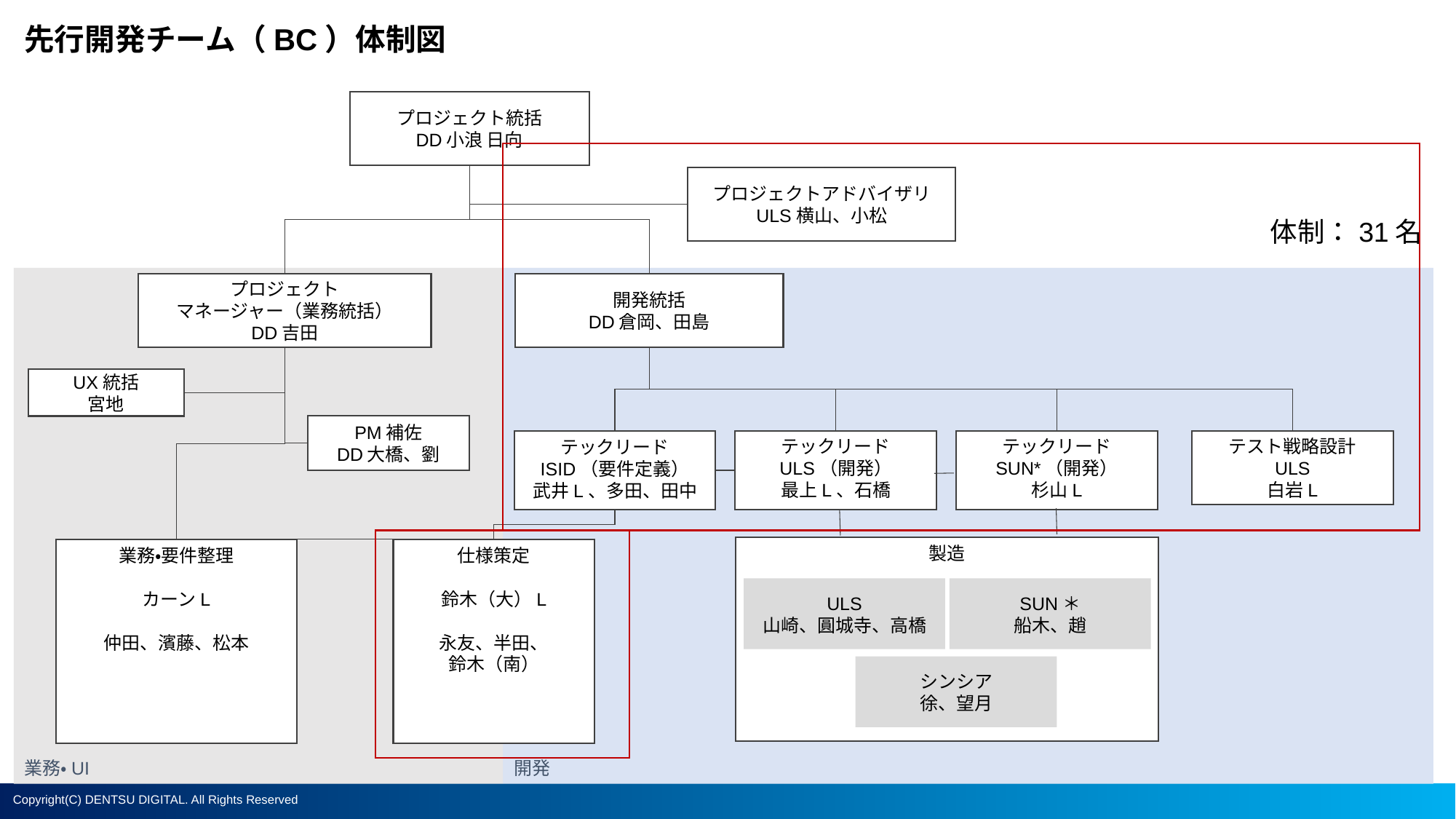

先行開発チーム（BC）体制図
プロジェクト統括
DD小浪 日向

プロジェクトアドバイザリ
ULS横山、小松
体制：31名
業務・UI
開発
開発統括
DD倉岡、田島
プロジェクト
マネージャー（業務統括）
DD吉田
UX統括
宮地
PM補佐
DD大橋、劉
テスト戦略設計
ULS
白岩L
テックリード
ULS（開発）
最上L、石橋
テックリード
SUN*（開発）
杉山L
テックリード
ISID（要件定義）
武井L、多田、田中

製造

業務・要件整理

カーンL

仲田、濱藤、松本
仕様策定

鈴木（大）L

永友、半田、
鈴木（南）
ULS
山崎、圓城寺、高橋
SUN＊
船木、趙
シンシア
徐、望月